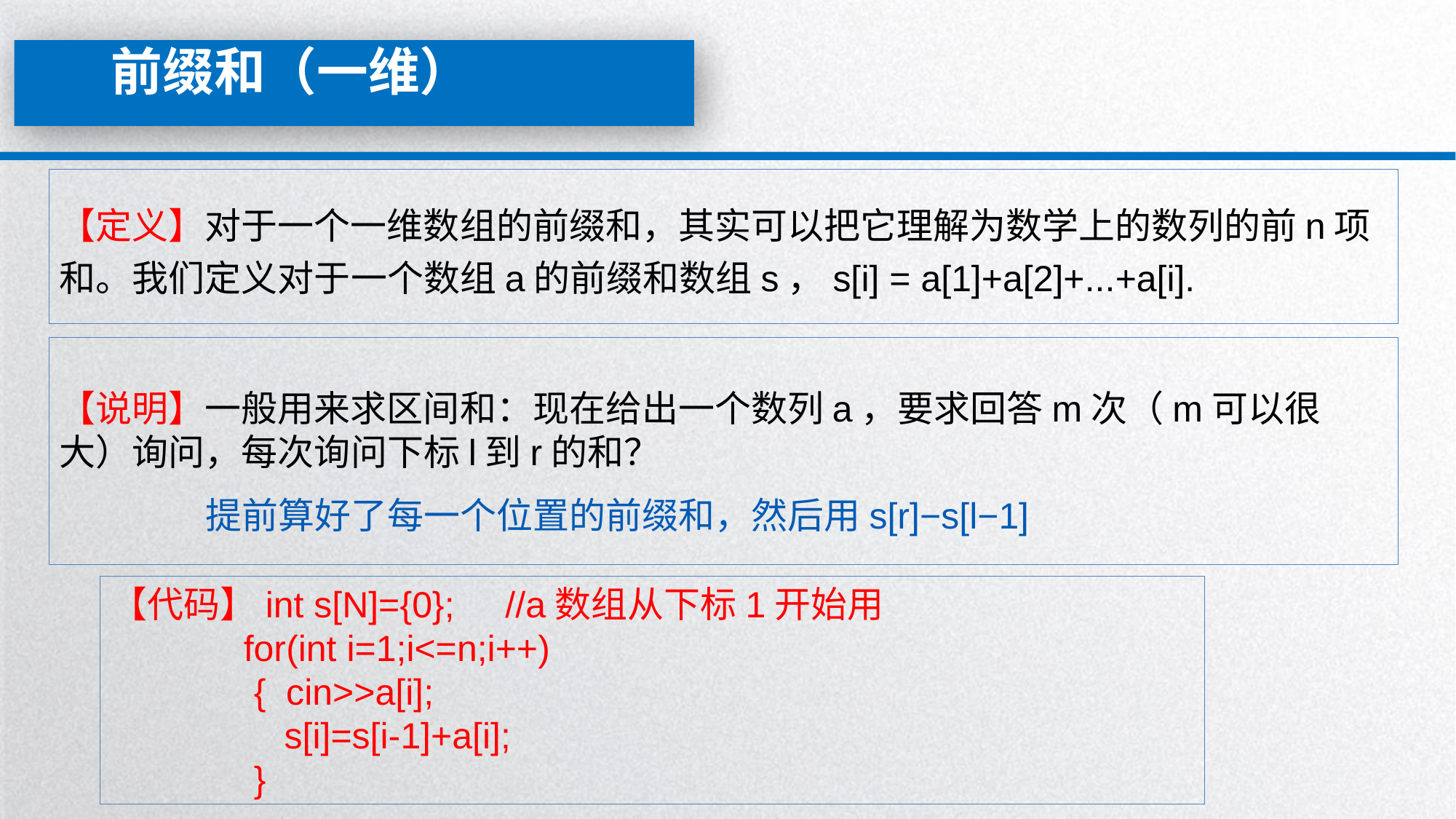

前缀和（一维）
【定义】对于一个一维数组的前缀和，其实可以把它理解为数学上的数列的前n项和。我们定义对于一个数组a的前缀和数组s，s[i] = a[1]+a[2]+...+a[i].
【说明】一般用来求区间和：现在给出一个数列a，要求回答m次（m可以很大）询问，每次询问下标l到r的和？

提前算好了每一个位置的前缀和，然后用s[r]−s[l−1]
【代码】int s[N]={0};     //a数组从下标1开始用
             for(int i=1;i<=n;i++)
              {  cin>>a[i];
                 s[i]=s[i-1]+a[i];
              }